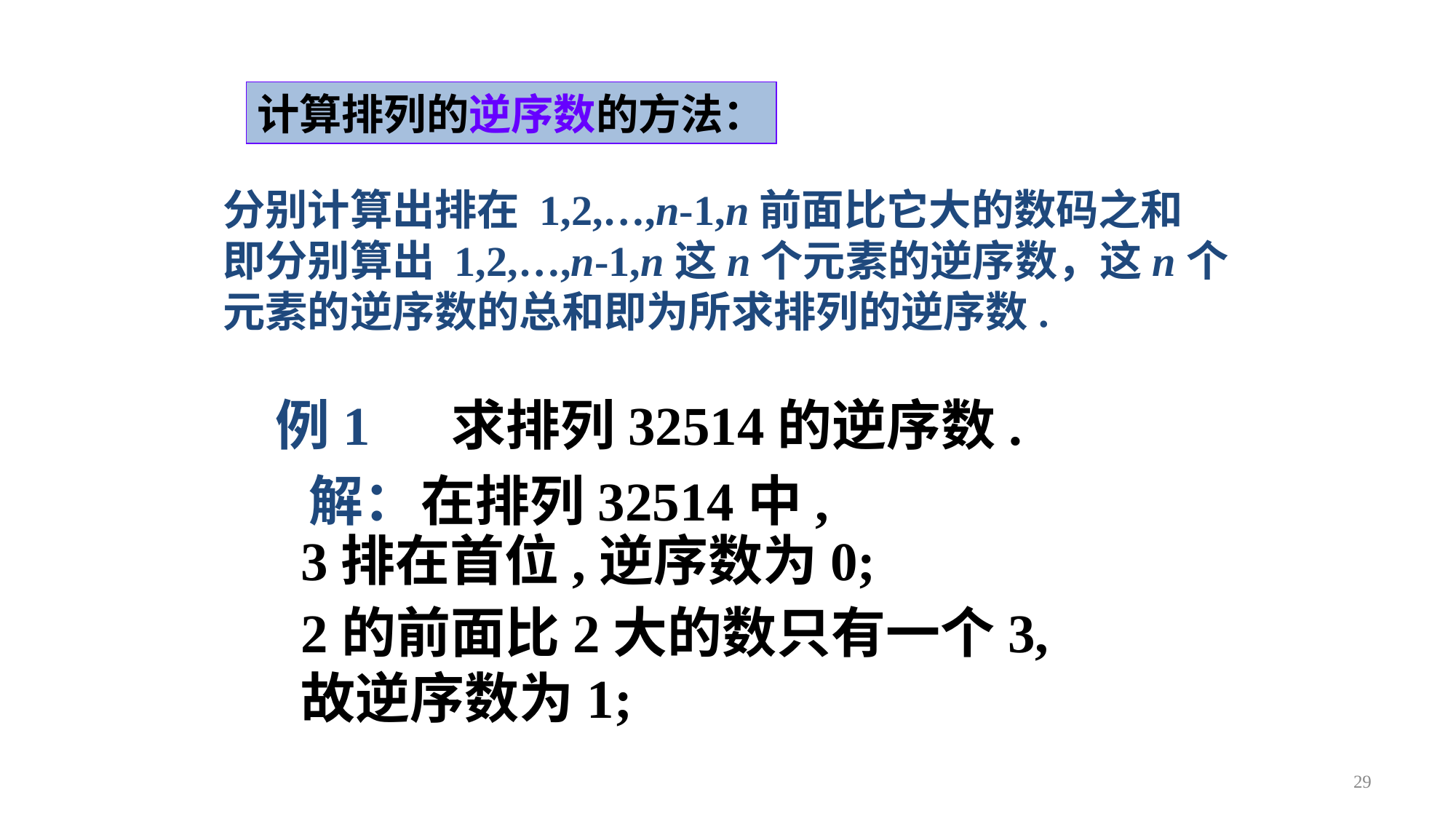

计算排列的逆序数的方法：
分别计算出排在 1,2,…,n-1,n前面比它大的数码之和
即分别算出 1,2,…,n-1,n这n个元素的逆序数，这n个
元素的逆序数的总和即为所求排列的逆序数.
例1     求排列32514的逆序数.
在排列32514中,
解：
3排在首位,逆序数为0;
2的前面比2大的数只有一个3,
故逆序数为1;
29